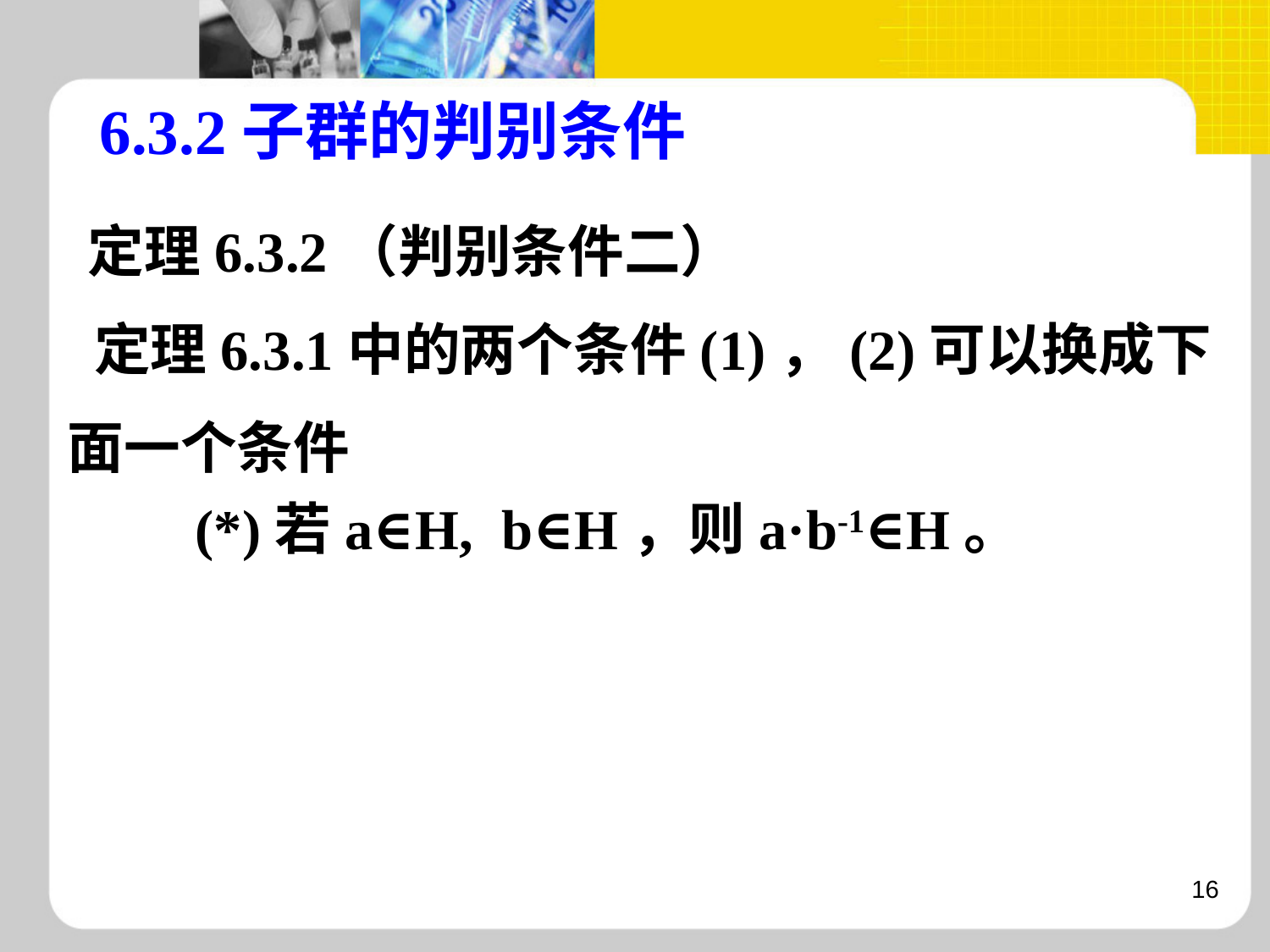

# 6.3.2子群的判别条件
 定理6.3.2（判别条件二）
 定理6.3.1中的两个条件(1)，(2)可以换成下面一个条件
         (*)若a∈H,  b∈H，则a·b-1∈H。

16